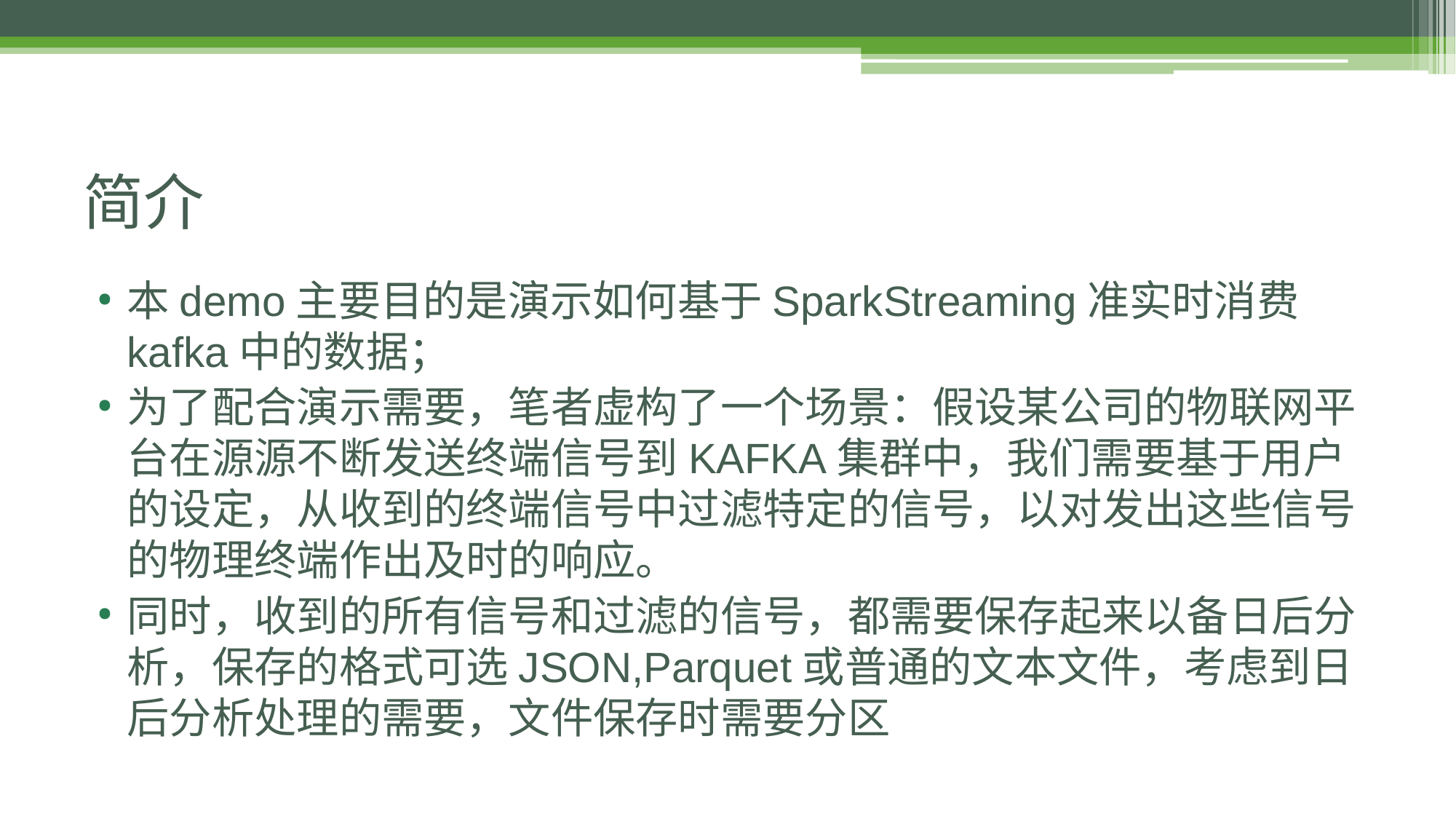

# 简介
本demo主要目的是演示如何基于SparkStreaming准实时消费kafka中的数据；
为了配合演示需要，笔者虚构了一个场景：假设某公司的物联网平台在源源不断发送终端信号到KAFKA集群中，我们需要基于用户的设定，从收到的终端信号中过滤特定的信号，以对发出这些信号的物理终端作出及时的响应。
同时，收到的所有信号和过滤的信号，都需要保存起来以备日后分析，保存的格式可选JSON,Parquet或普通的文本文件，考虑到日后分析处理的需要，文件保存时需要分区